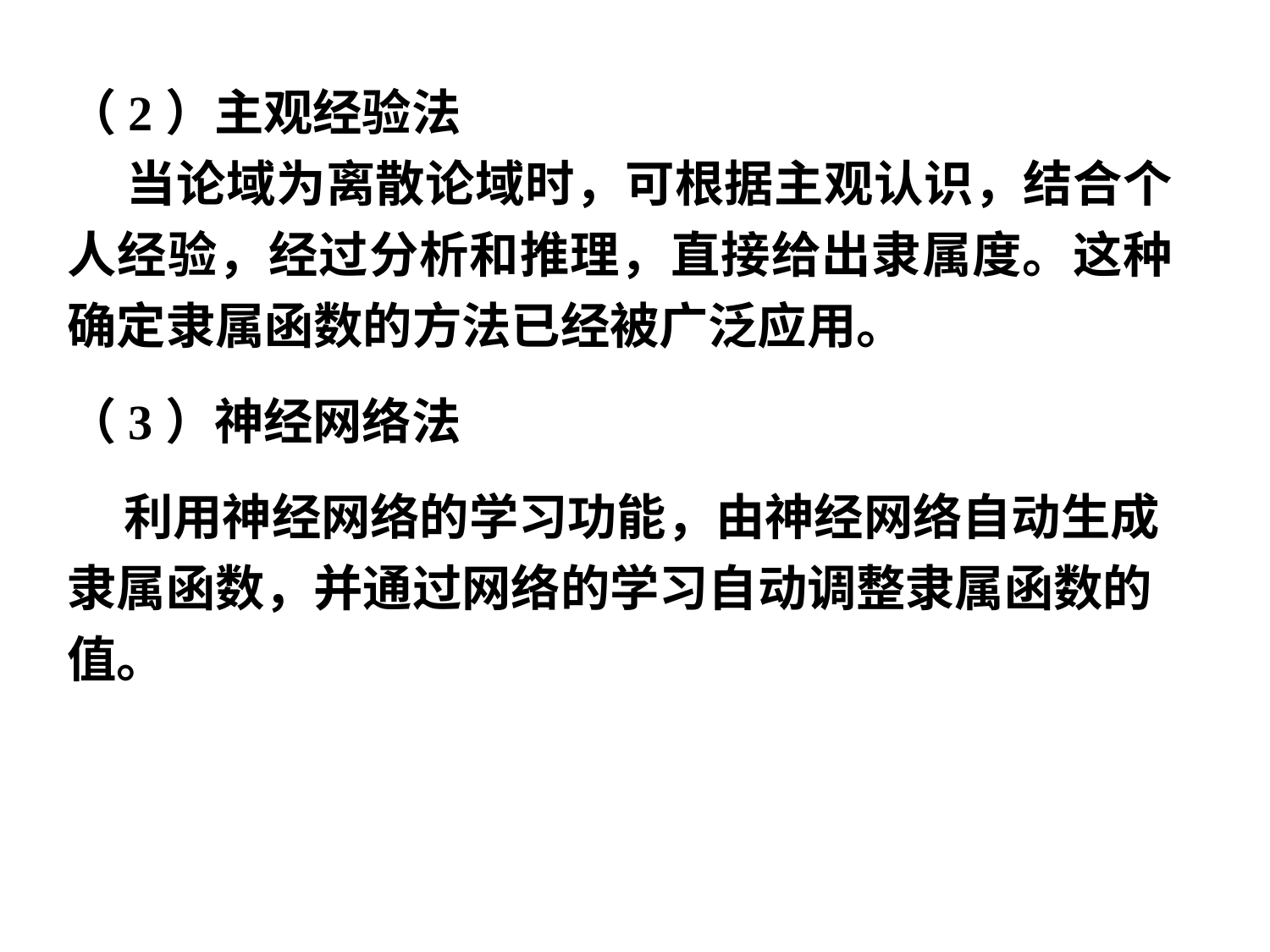

（2）主观经验法
    当论域为离散论域时，可根据主观认识，结合个人经验，经过分析和推理，直接给出隶属度。这种确定隶属函数的方法已经被广泛应用。
（3）神经网络法
    利用神经网络的学习功能，由神经网络自动生成隶属函数，并通过网络的学习自动调整隶属函数的值。